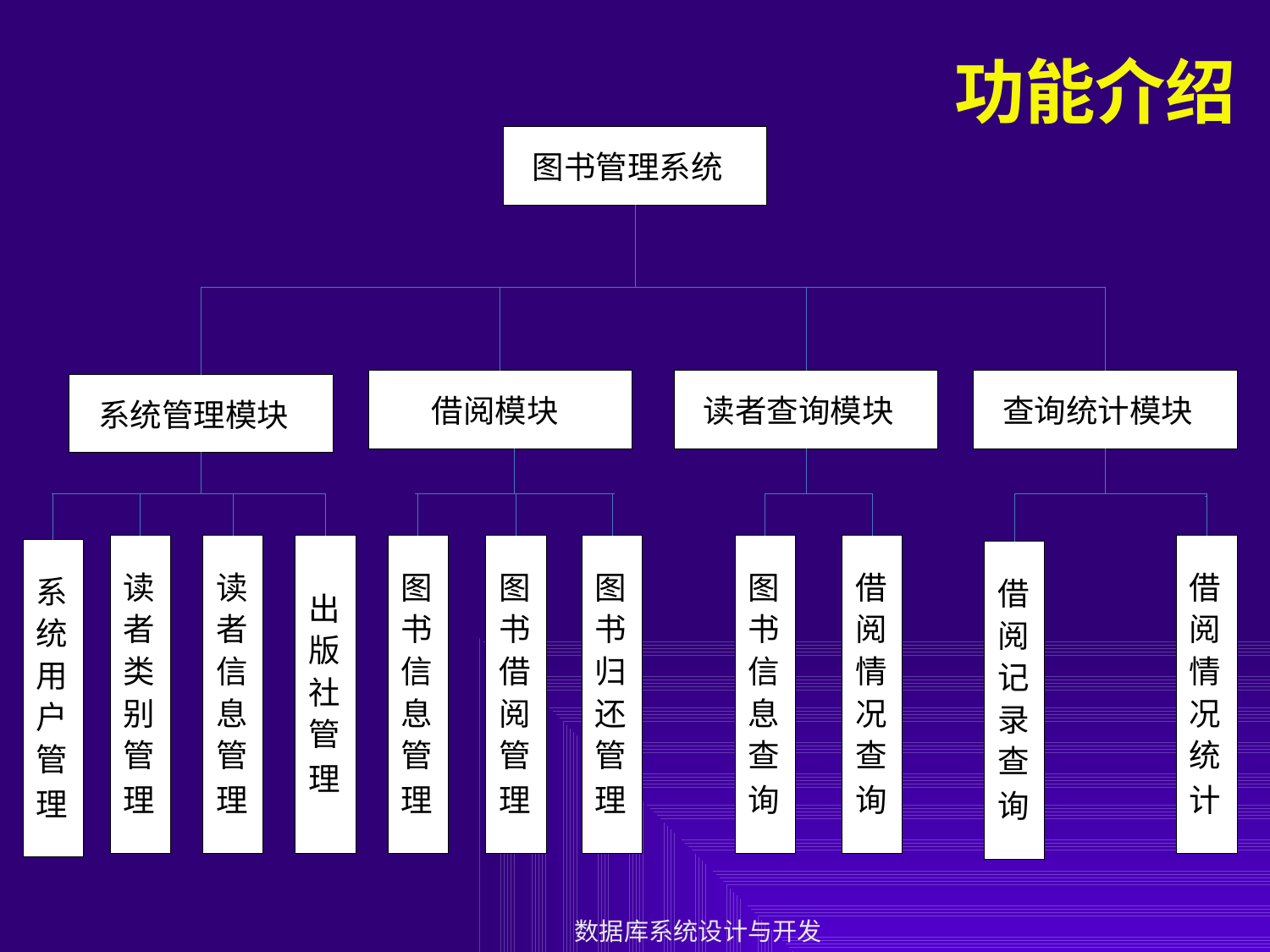

# 功能介绍

图书管理系统

借阅模块
读者查询模块
查询统计模块
系统管理模块

读
读
图
图
图
图
借
借
系
借
出
者
者
书
书
书
书
阅
阅
统
阅
版
类
信
信
借
归
信
情
情
用
记
社
别
息
息
阅
还
息
况
况
户
录
管
管
管
管
管
管
查
查
统
管
查
理
理
理
理
理
理
询
询
计
理
询

数据库系统设计与开发